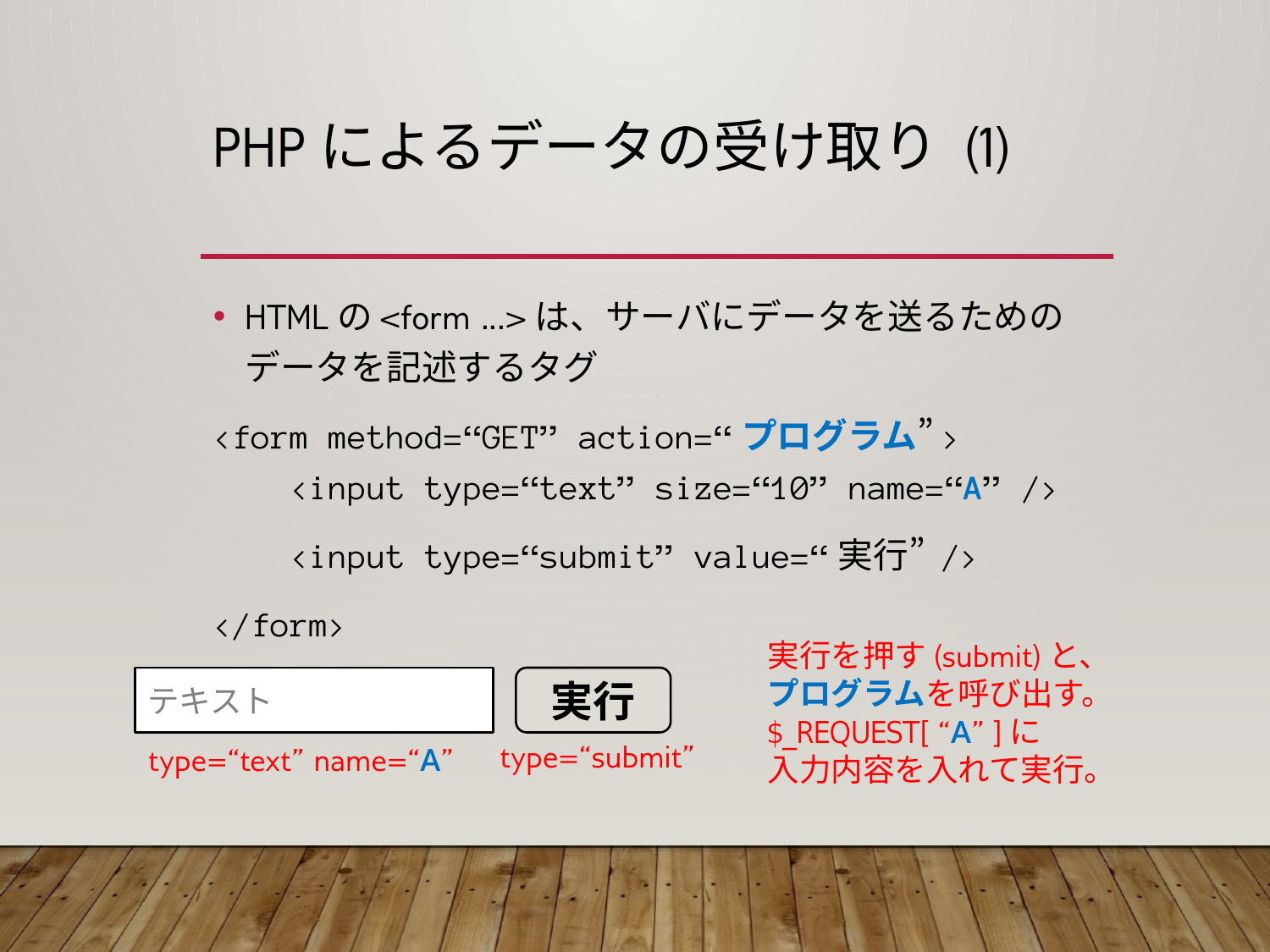

# PHPによるデータの受け取り (1)
HTMLの<form ...>は、サーバにデータを送るためのデータを記述するタグ
<form method=“GET” action=“プログラム”>
    <input type=“text” size=“10” name=“A” />
    <input type=“submit” value=“実行” />
</form>

実行を押す(submit)と、
プログラムを呼び出す。
$_REQUEST[ “A” ]に
入力内容を入れて実行。
テキスト
実行
type=“submit”
type=“text” name=“A”